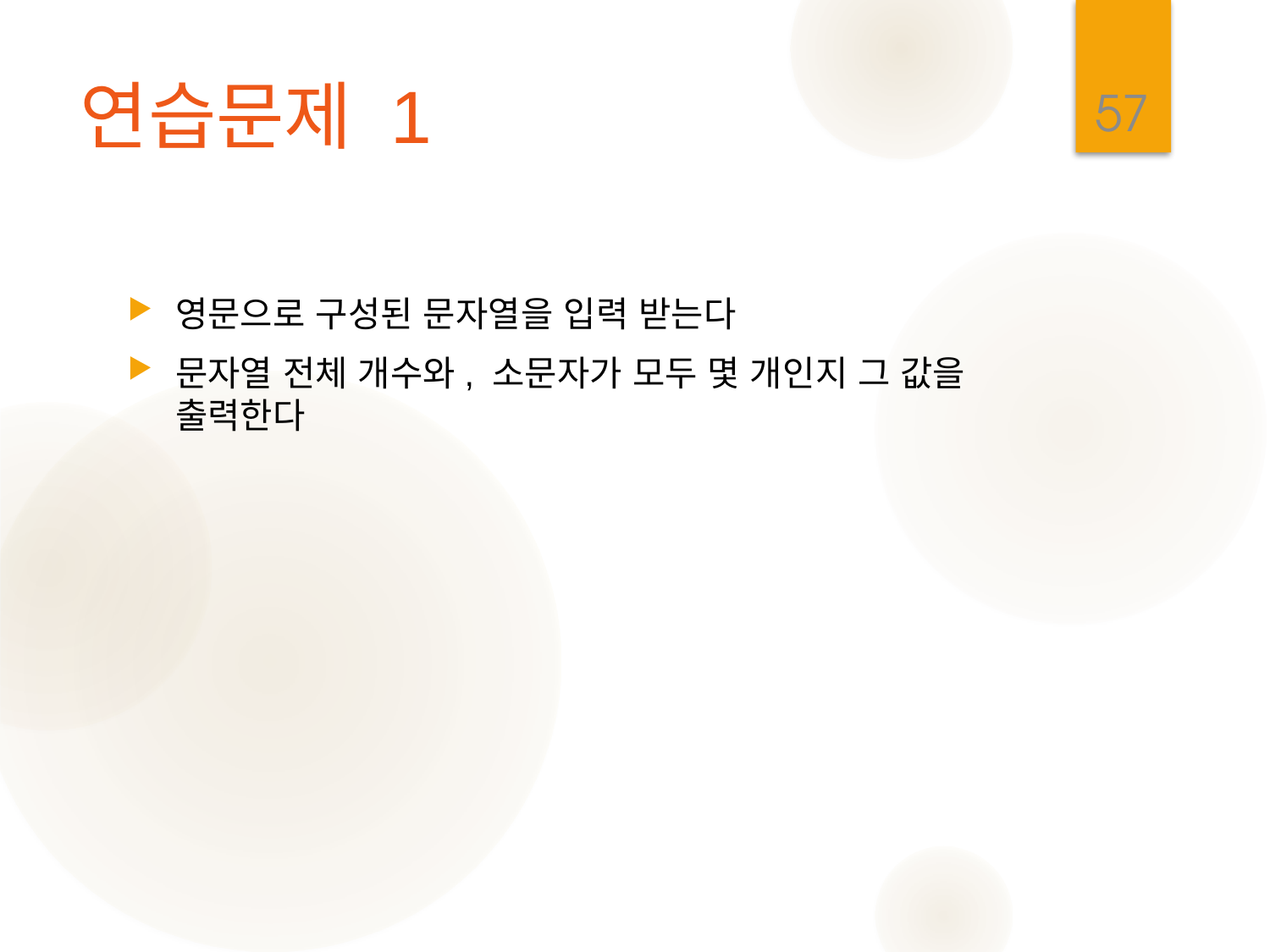

57
# 연습문제 1
영문으로 구성된 문자열을 입력 받는다
문자열 전체 개수와, 소문자가 모두 몇 개인지 그 값을 출력한다